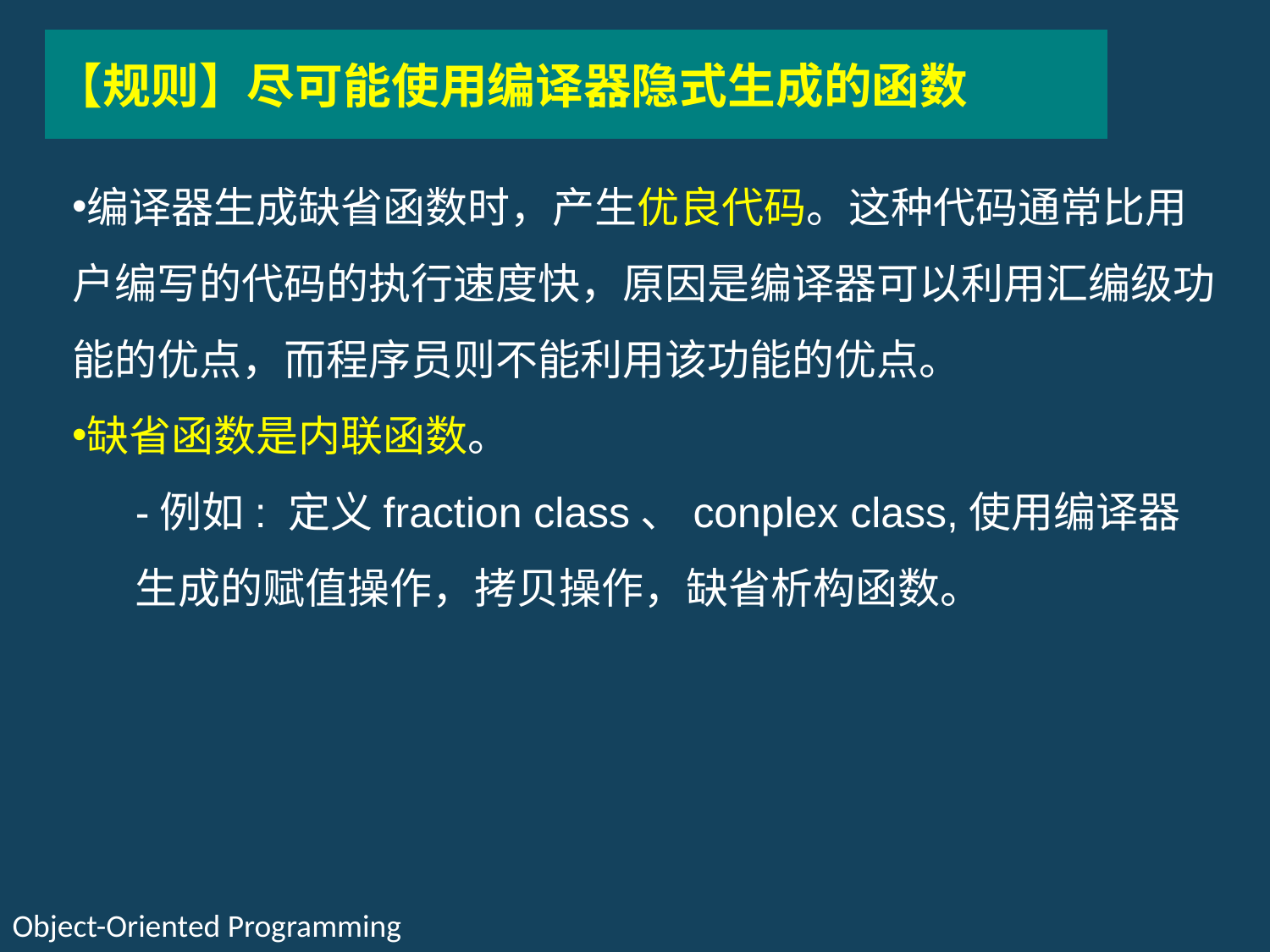

# 【规则】尽可能使用编译器隐式生成的函数
编译器生成缺省函数时，产生优良代码。这种代码通常比用户编写的代码的执行速度快，原因是编译器可以利用汇编级功能的优点，而程序员则不能利用该功能的优点。
缺省函数是内联函数。
-例如: 定义fraction class、conplex class,使用编译器生成的赋值操作，拷贝操作，缺省析构函数。
Object-Oriented Programming